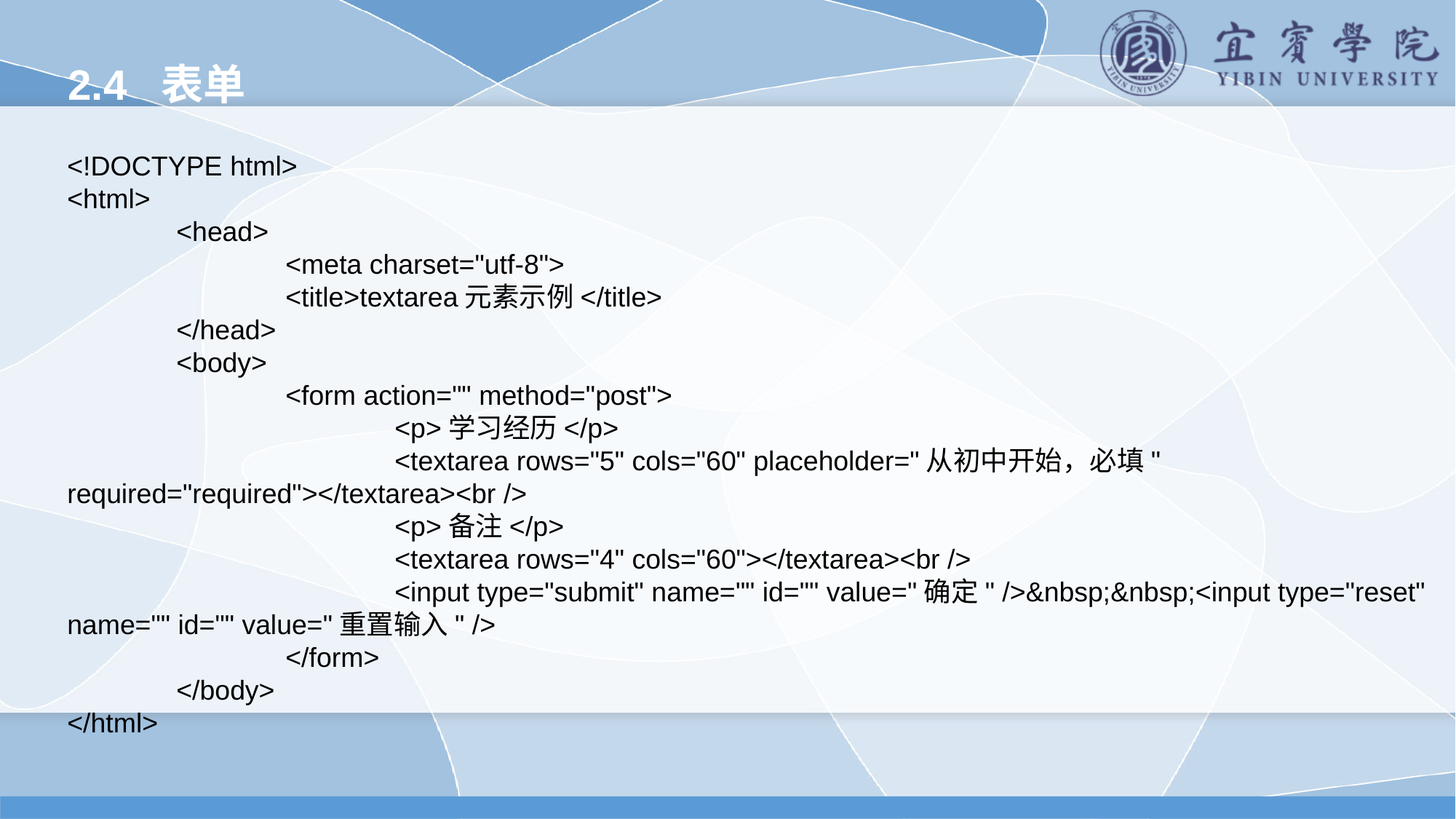

2.4  表单
<!DOCTYPE html>
<html>
	<head>
		<meta charset="utf-8">
		<title>textarea元素示例</title>
	</head>
	<body>
		<form action="" method="post">
			<p>学习经历</p>
			<textarea rows="5" cols="60" placeholder="从初中开始，必填" required="required"></textarea><br />
			<p>备注</p>
			<textarea rows="4" cols="60"></textarea><br />
			<input type="submit" name="" id="" value="确定" />&nbsp;&nbsp;<input type="reset" name="" id="" value="重置输入" />
		</form>
	</body>
</html>